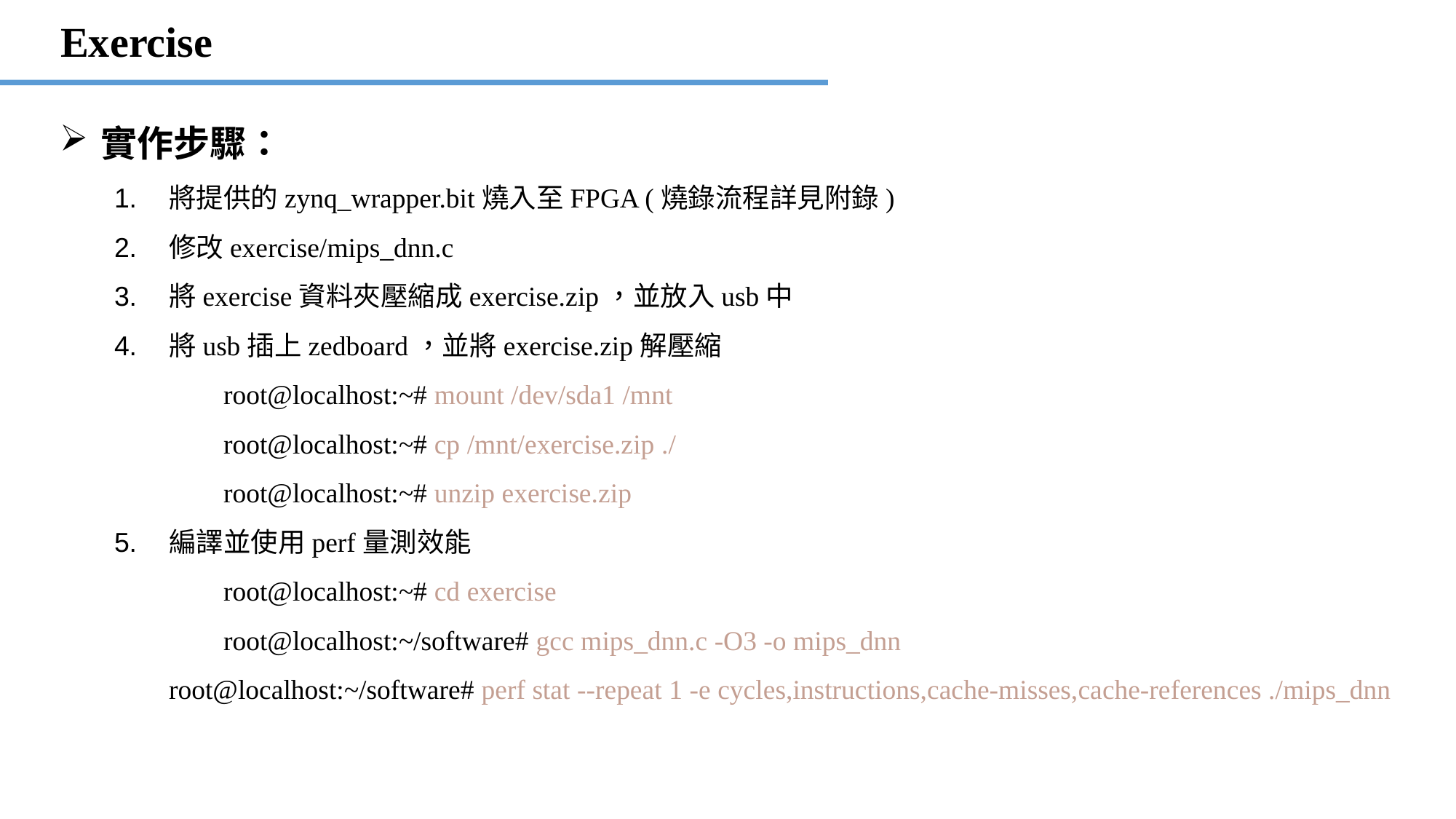

Exercise

實作步驟：
將提供的zynq_wrapper.bit燒入至FPGA (燒錄流程詳見附錄)
修改exercise/mips_dnn.c
將exercise資料夾壓縮成exercise.zip，並放入usb中
將usb插上zedboard，並將exercise.zip解壓縮
	root@localhost:~# mount /dev/sda1 /mnt
	root@localhost:~# cp /mnt/exercise.zip ./
	root@localhost:~# unzip exercise.zip
編譯並使用perf量測效能
	root@localhost:~# cd exercise
	root@localhost:~/software# gcc mips_dnn.c -O3 -o mips_dnn
root@localhost:~/software# perf stat --repeat 1 -e cycles,instructions,cache-misses,cache-references ./mips_dnn